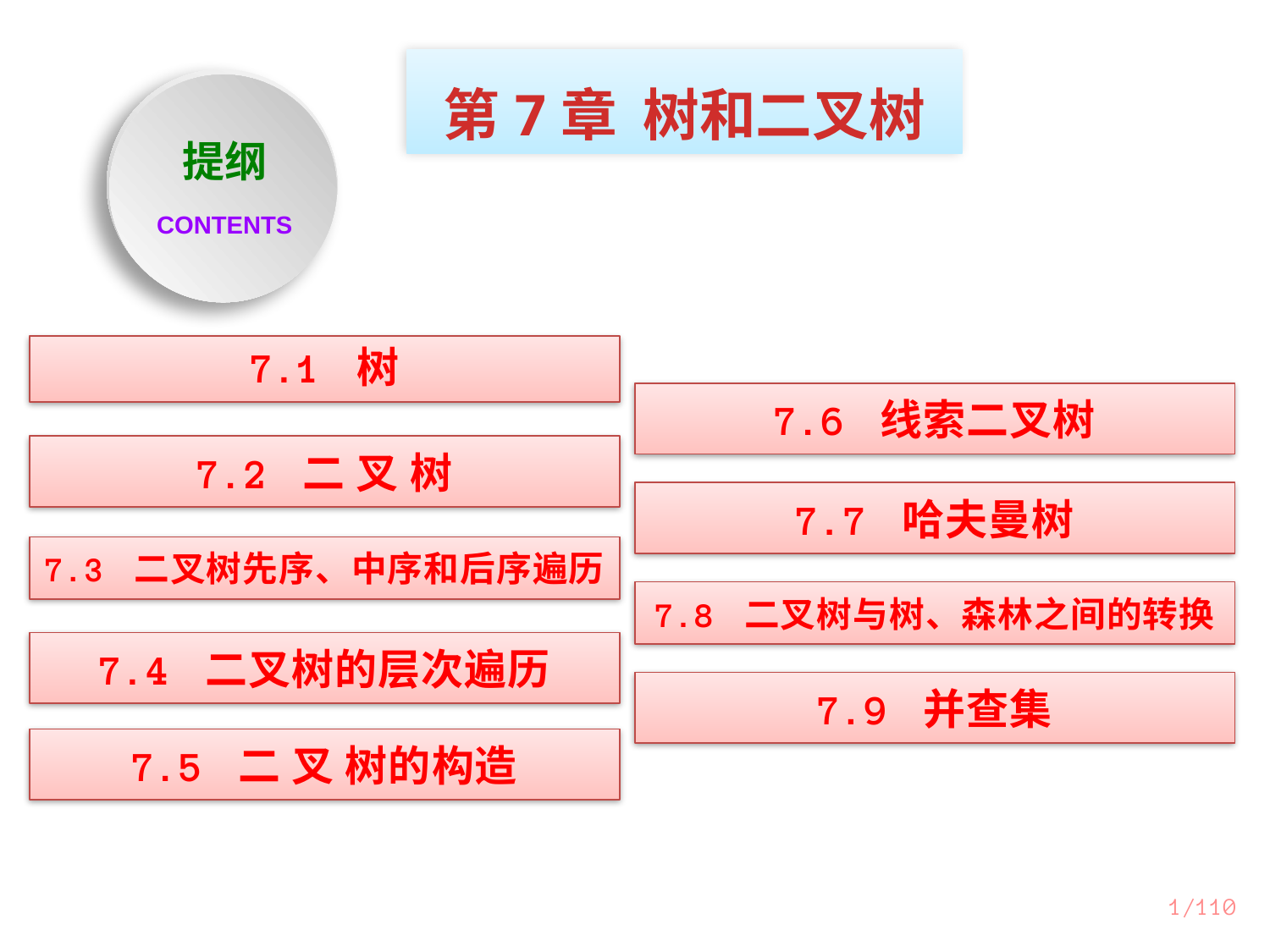

第7章  树和二叉树

提纲
CONTENTS
7.1 树
7.6 线索二叉树
7.2 二 叉 树
7.7 哈夫曼树
7.3 二叉树先序、中序和后序遍历
7.8 二叉树与树、森林之间的转换
7.4 二叉树的层次遍历
7.9 并查集
7.5 二 叉 树的构造
1/110